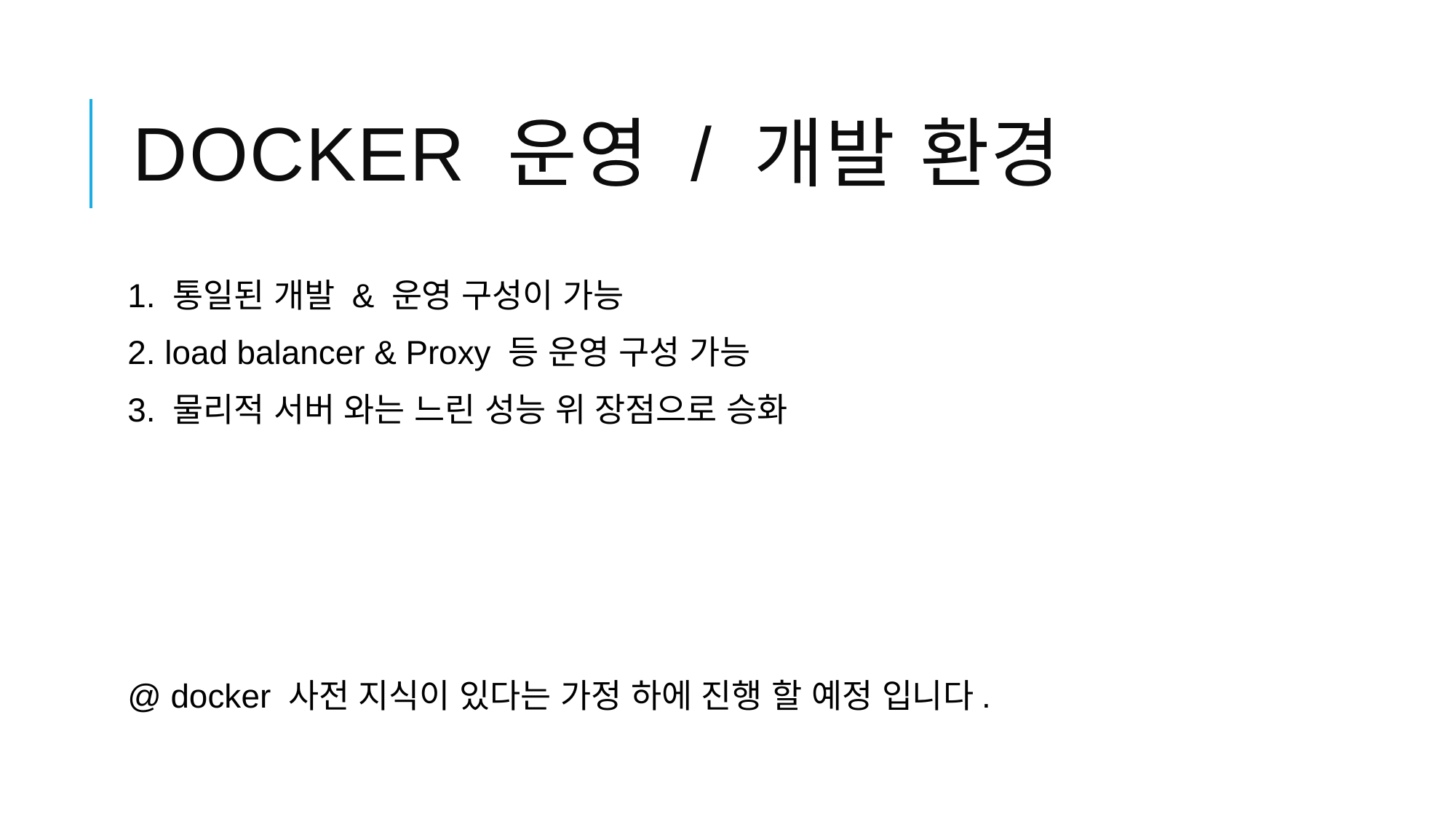

# DOCKER 운영 / 개발 환경
1. 통일된 개발 & 운영 구성이 가능
2. load balancer & Proxy 등 운영 구성 가능
3. 물리적 서버 와는 느린 성능 위 장점으로 승화

@ docker 사전 지식이 있다는 가정 하에 진행 할 예정 입니다.